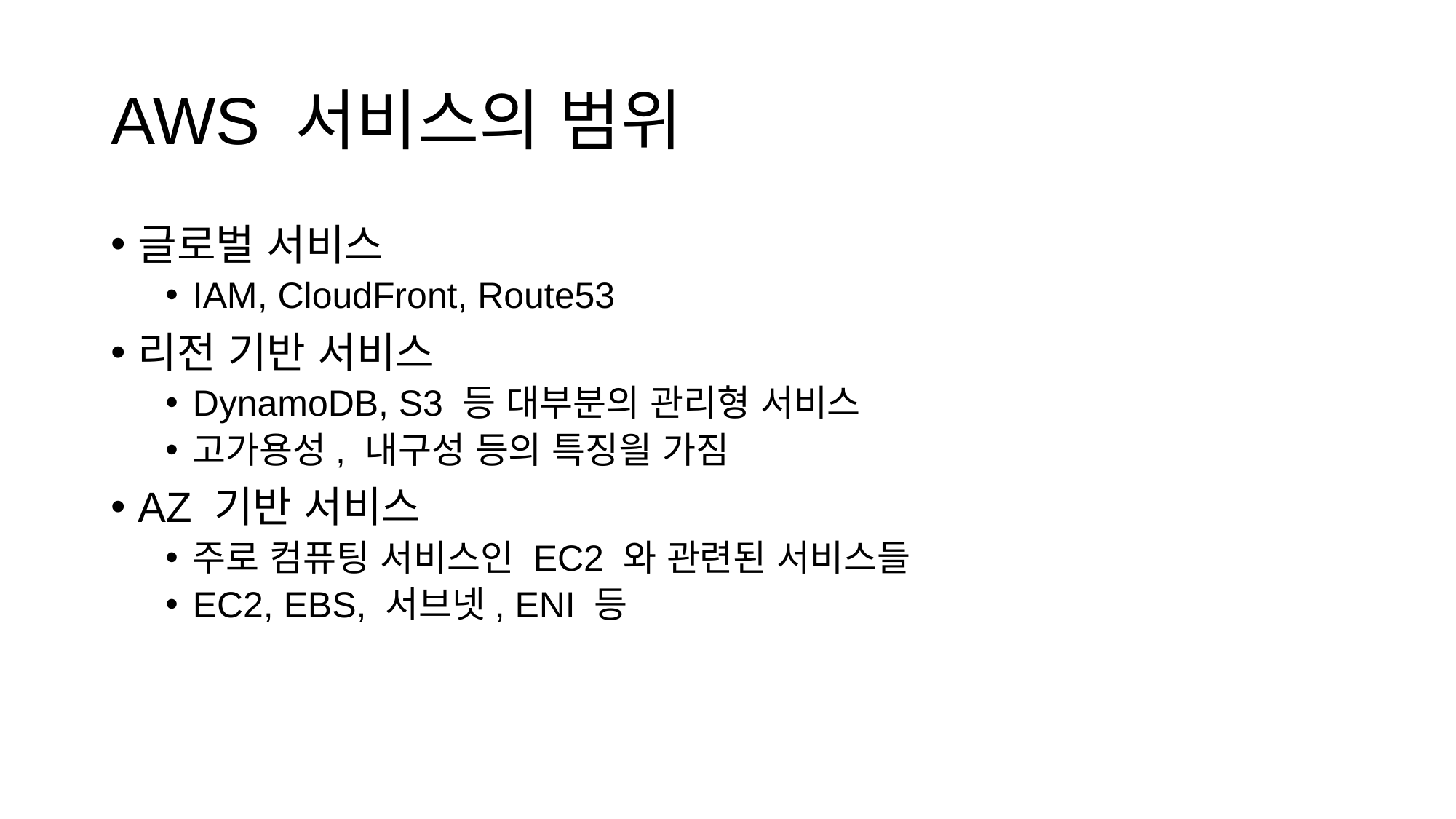

# AWS 서비스의 범위
글로벌 서비스
IAM, CloudFront, Route53
리전 기반 서비스
DynamoDB, S3 등 대부분의 관리형 서비스
고가용성, 내구성 등의 특징읠 가짐
AZ 기반 서비스
주로 컴퓨팅 서비스인 EC2 와 관련된 서비스들
EC2, EBS, 서브넷, ENI 등